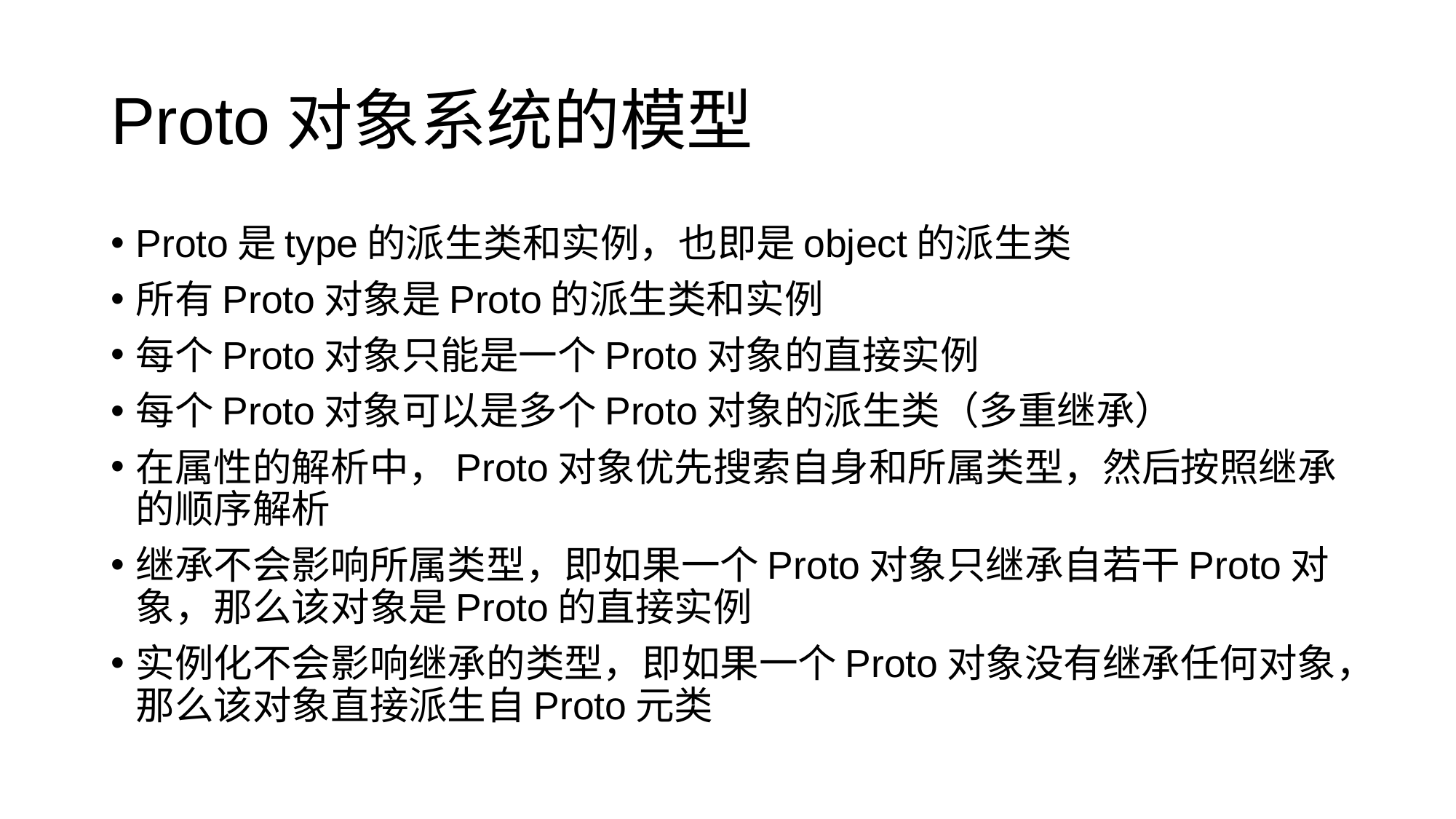

# Proto对象系统的模型
Proto是type的派生类和实例，也即是object的派生类
所有Proto对象是Proto的派生类和实例
每个Proto对象只能是一个Proto对象的直接实例
每个Proto对象可以是多个Proto对象的派生类（多重继承）
在属性的解析中，Proto对象优先搜索自身和所属类型，然后按照继承的顺序解析
继承不会影响所属类型，即如果一个Proto对象只继承自若干Proto对象，那么该对象是Proto的直接实例
实例化不会影响继承的类型，即如果一个Proto对象没有继承任何对象，那么该对象直接派生自Proto元类